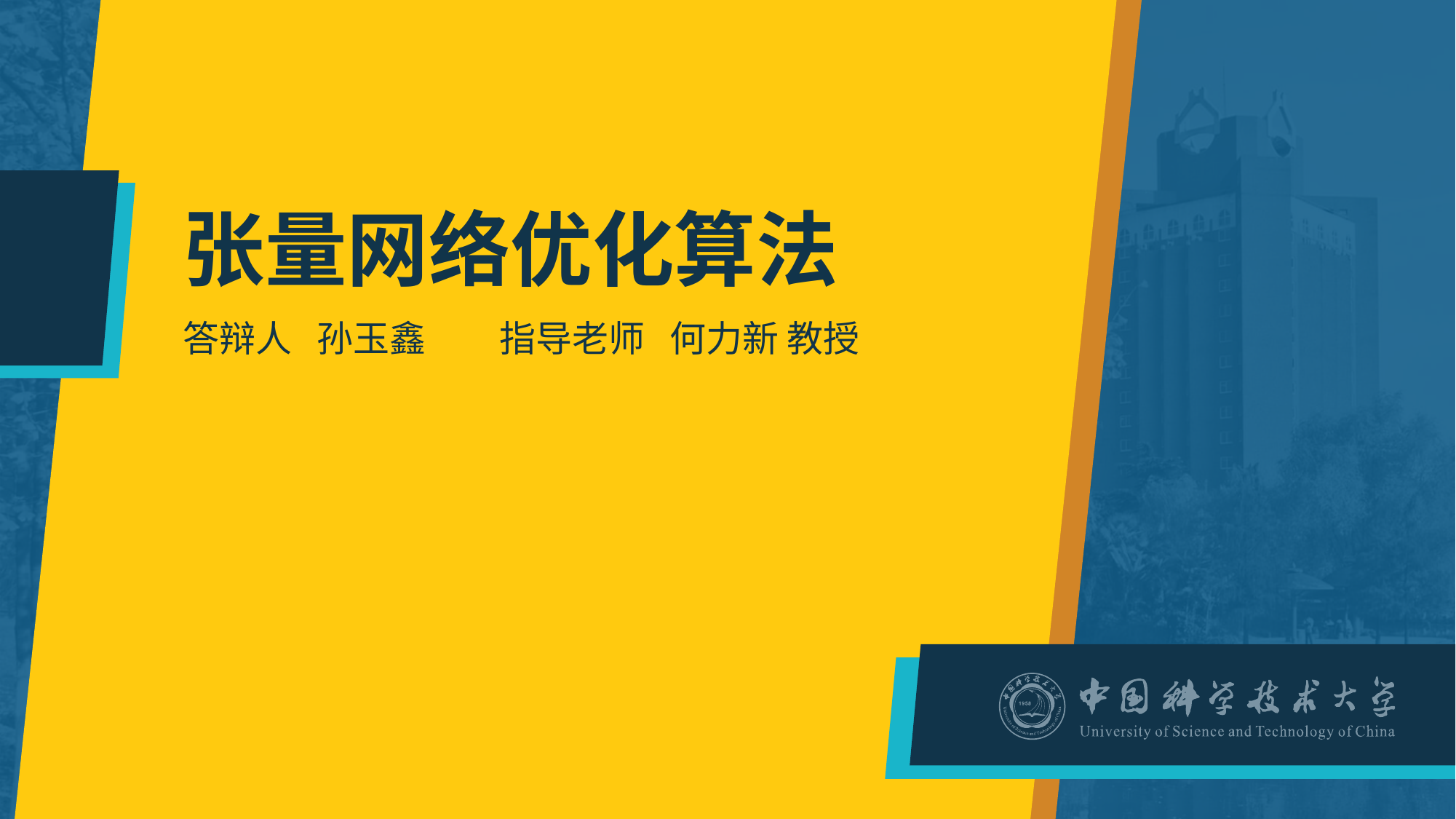

# 张量网络优化算法
答辩人   孙玉鑫         指导老师   何力新 教授